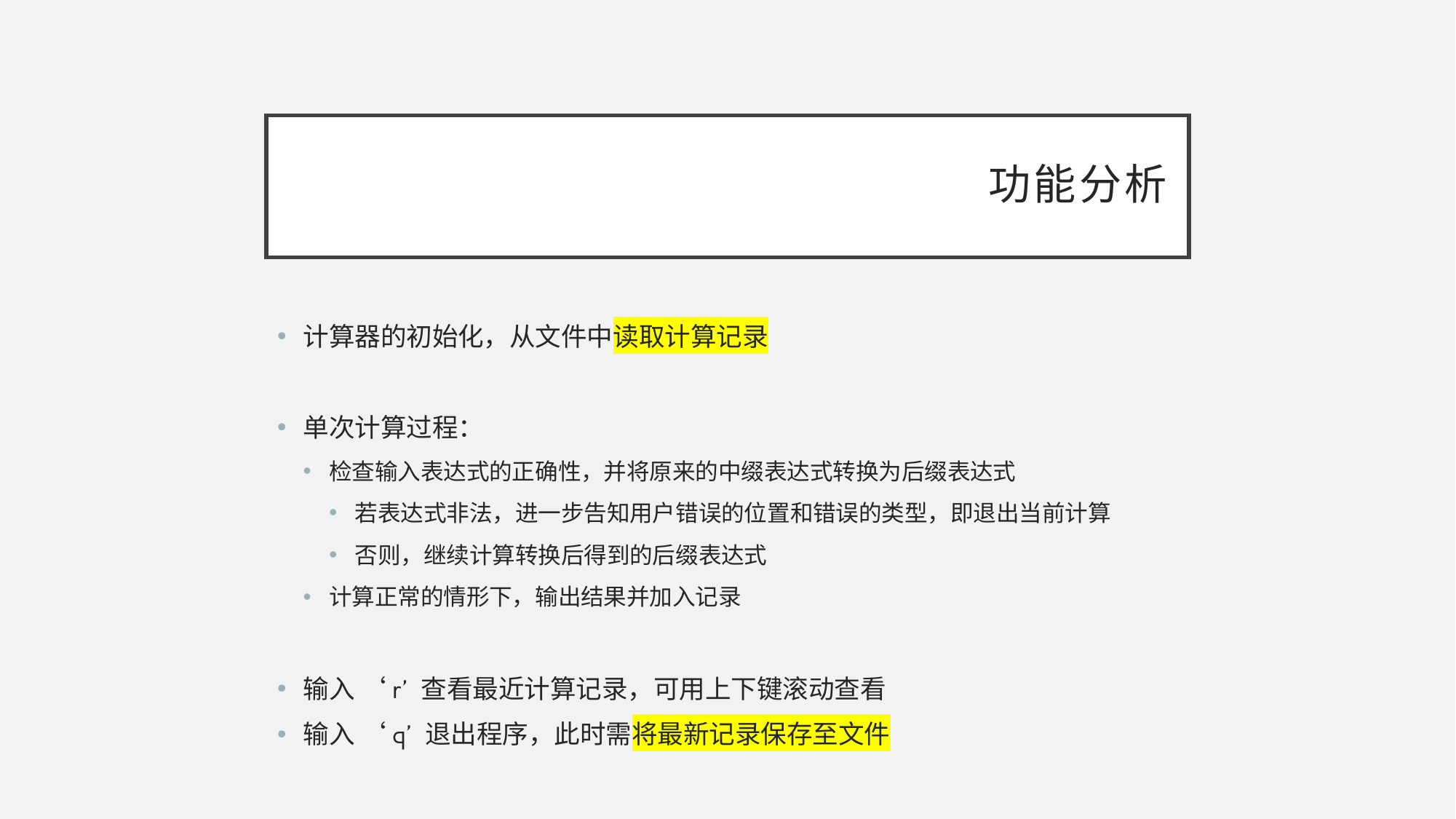

# 功能分析
计算器的初始化，从文件中读取计算记录

单次计算过程：
检查输入表达式的正确性，并将原来的中缀表达式转换为后缀表达式
若表达式非法，进一步告知用户错误的位置和错误的类型，即退出当前计算
否则，继续计算转换后得到的后缀表达式
计算正常的情形下，输出结果并加入记录

输入 ‘r’ 查看最近计算记录，可用上下键滚动查看
输入 ‘q’ 退出程序，此时需将最新记录保存至文件